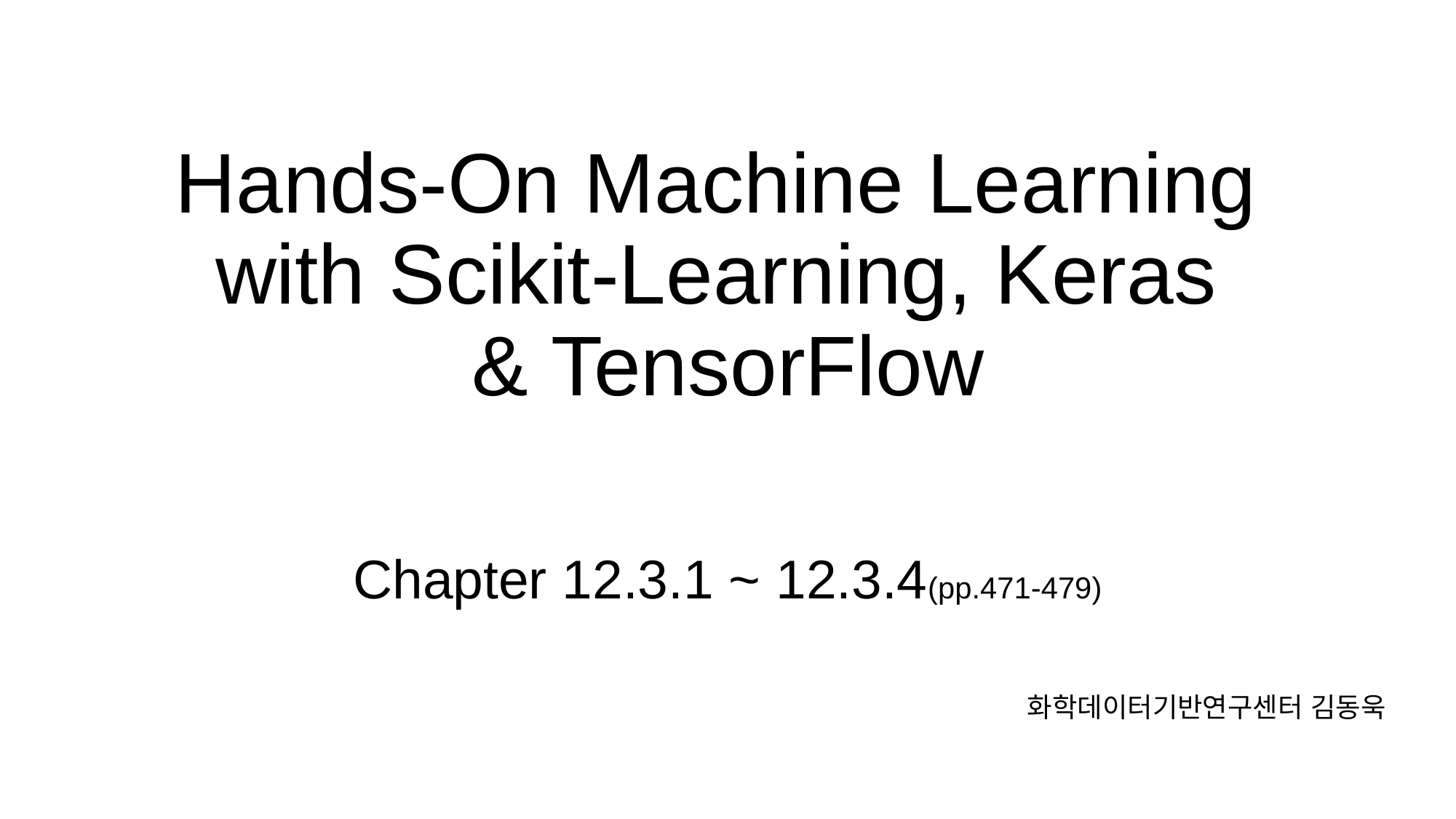

# Hands-On Machine Learning  with Scikit-Learning, Keras  & TensorFlow

Chapter 12.3.1 ~ 12.3.4(pp.471-479)
화학데이터기반연구센터 김동욱